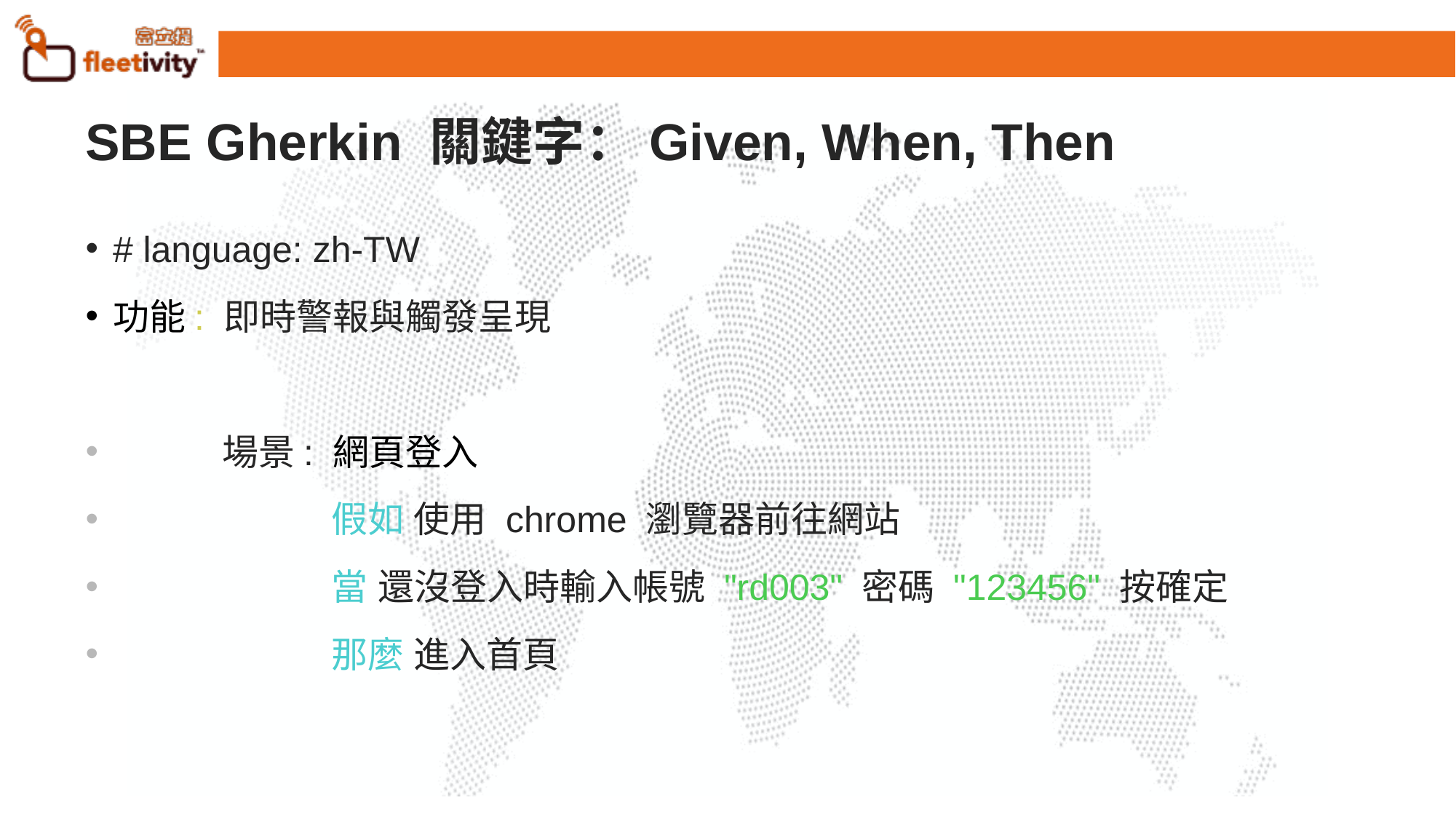

# SBE Gherkin 關鍵字：Given, When, Then
# language: zh-TW
功能: 即時警報與觸發呈現

	場景: 網頁登入
		假如 使用 chrome 瀏覽器前往網站
		當 還沒登入時輸入帳號 "rd003" 密碼 "123456" 按確定
		那麼 進入首頁